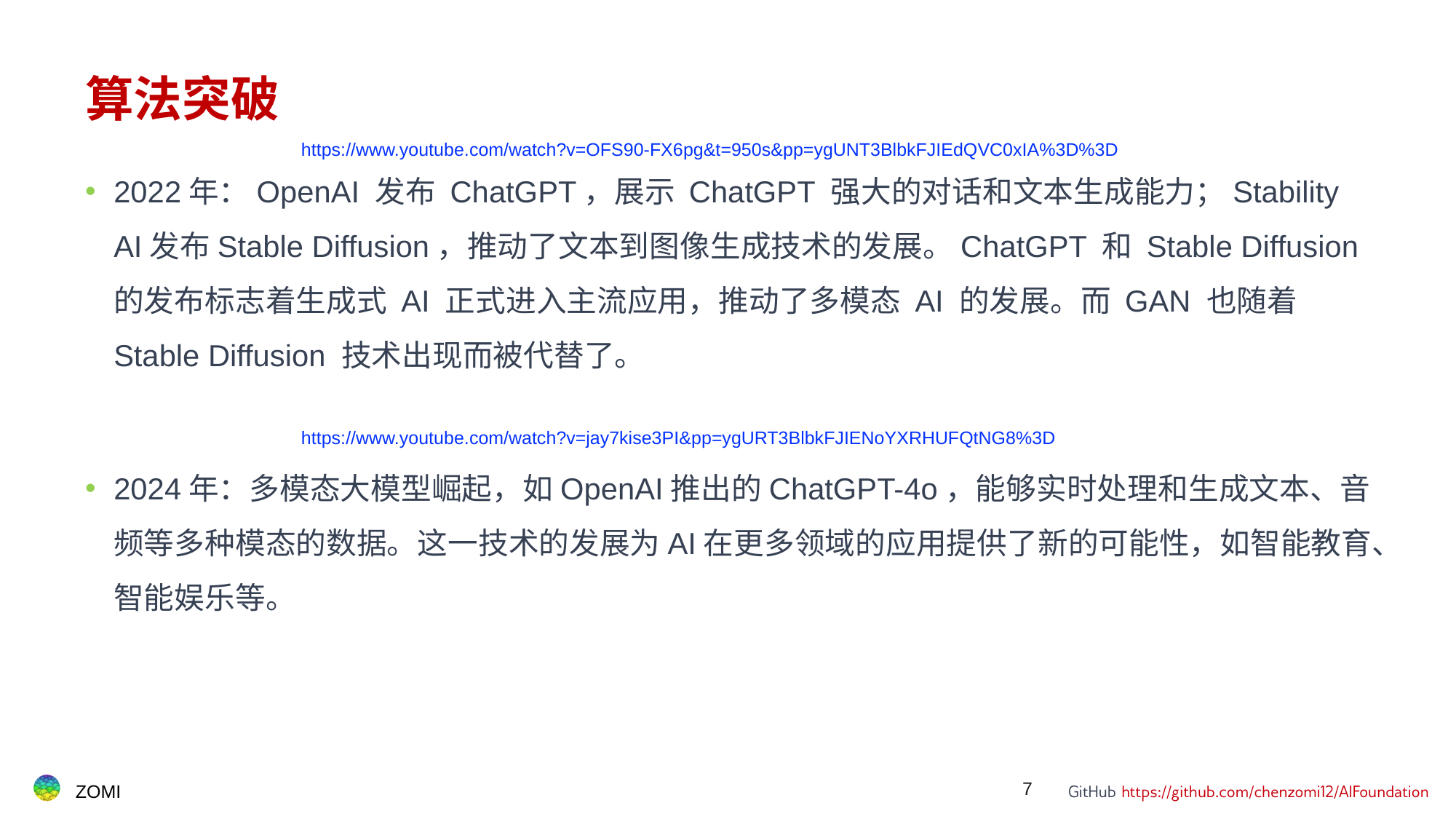

# 算法突破
https://www.youtube.com/watch?v=OFS90-FX6pg&t=950s&pp=ygUNT3BlbkFJIEdQVC0xIA%3D%3D
2022年：OpenAI 发布 ChatGPT，展示 ChatGPT 强大的对话和文本生成能力；Stability AI发布Stable Diffusion，推动了文本到图像生成技术的发展。ChatGPT 和 Stable Diffusion 的发布标志着生成式 AI 正式进入主流应用，推动了多模态 AI 的发展。而 GAN 也随着 Stable Diffusion 技术出现而被代替了。

2024年：多模态大模型崛起，如OpenAI推出的ChatGPT-4o，能够实时处理和生成文本、音频等多种模态的数据。这一技术的发展为AI在更多领域的应用提供了新的可能性，如智能教育、智能娱乐等。
https://www.youtube.com/watch?v=jay7kise3PI&pp=ygURT3BlbkFJIENoYXRHUFQtNG8%3D